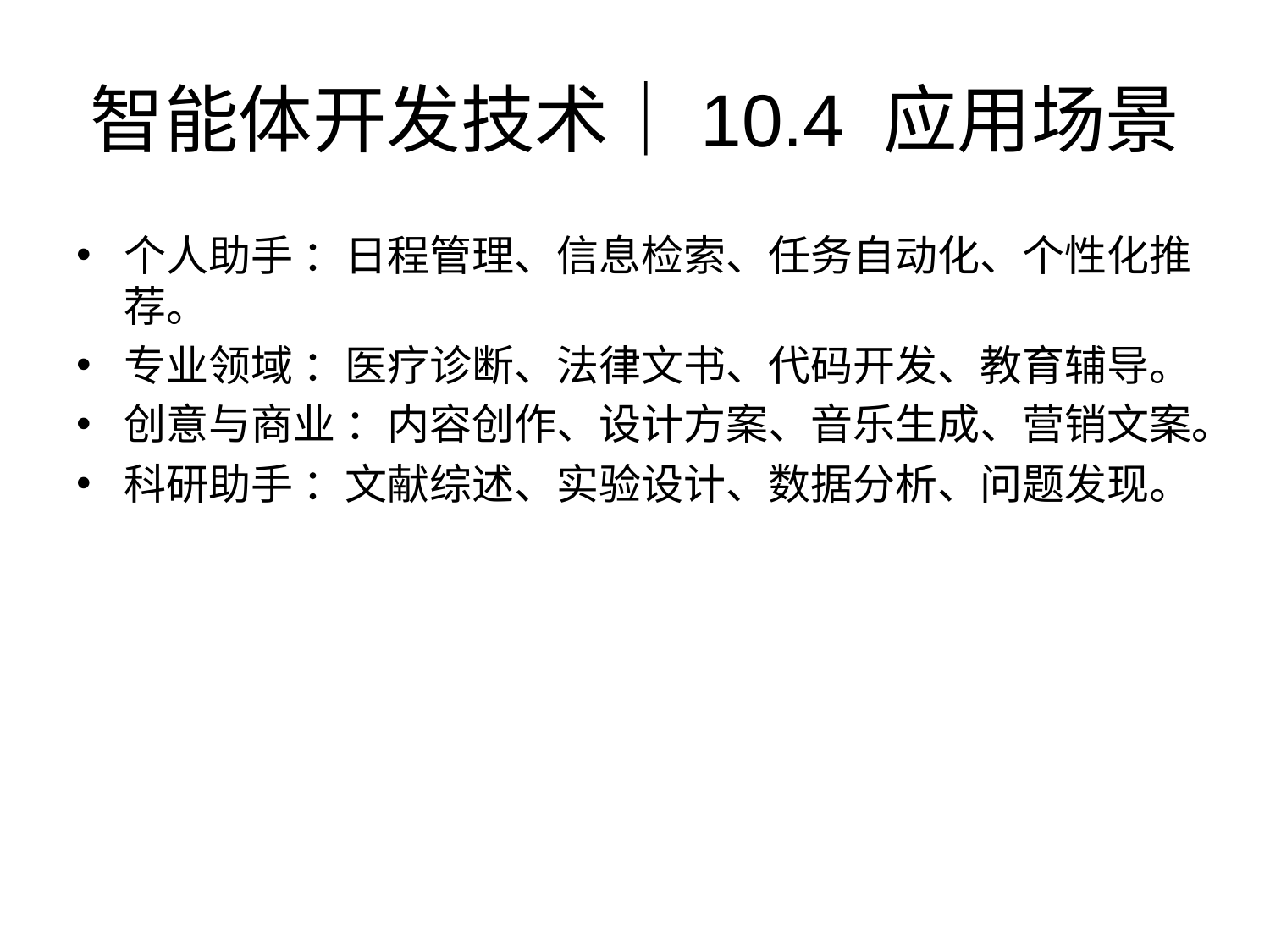

# 智能体开发技术｜10.4 应用场景
个人助手 ：日程管理、信息检索、任务自动化、个性化推荐。
专业领域 ：医疗诊断、法律文书、代码开发、教育辅导。
创意与商业 ：内容创作、设计方案、音乐生成、营销文案。
科研助手 ：文献综述、实验设计、数据分析、问题发现。